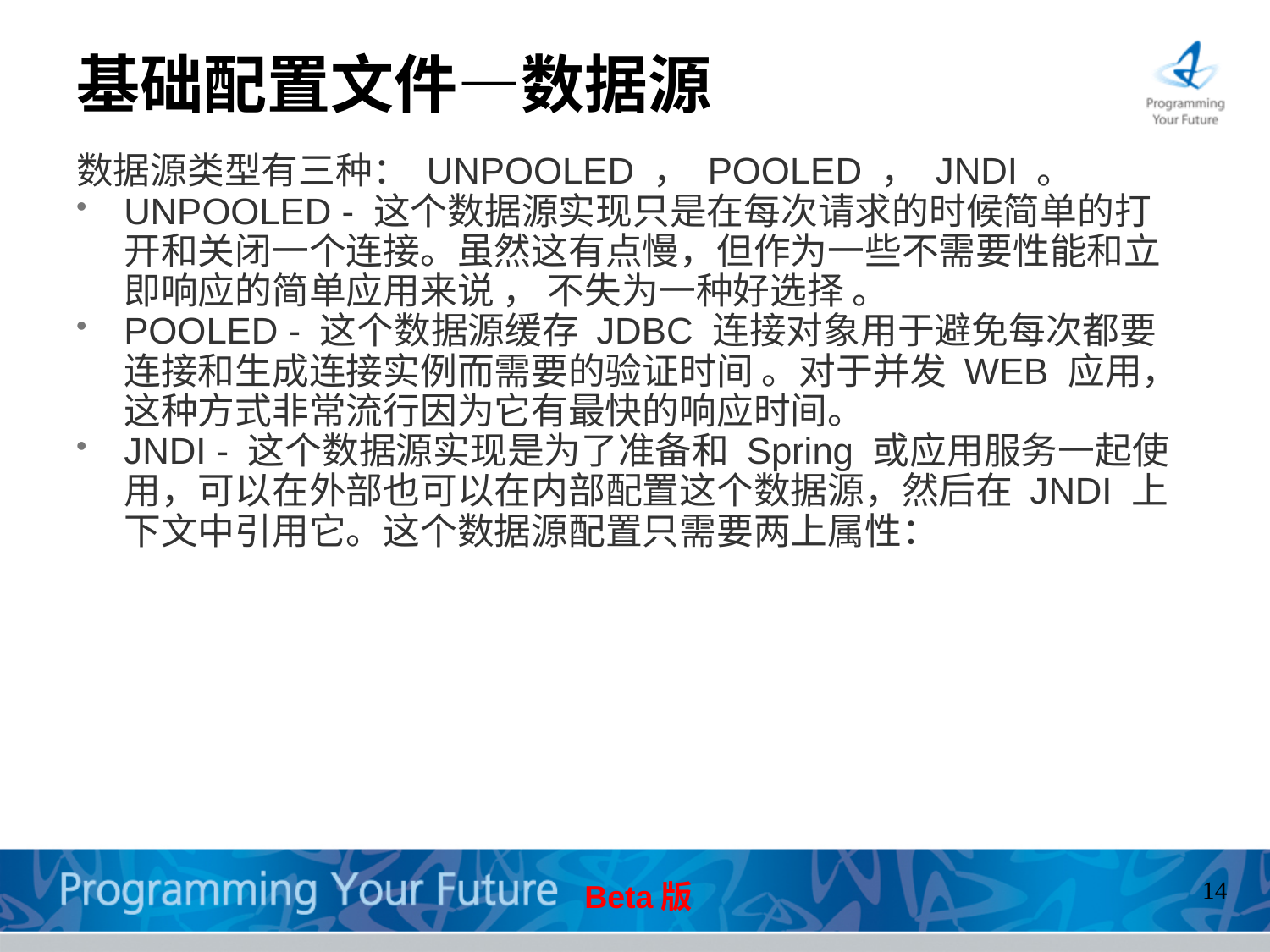

# 基础配置文件—数据源
数据源类型有三种： UNPOOLED ， POOLED ， JNDI 。
UNPOOLED - 这个数据源实现只是在每次请求的时候简单的打开和关闭一个连接。虽然这有点慢，但作为一些不需要性能和立即响应的简单应用来说 ， 不失为一种好选择 。
POOLED - 这个数据源缓存 JDBC 连接对象用于避免每次都要连接和生成连接实例而需要的验证时间 。对于并发 WEB 应用，这种方式非常流行因为它有最快的响应时间。
JNDI - 这个数据源实现是为了准备和 Spring 或应用服务一起使用，可以在外部也可以在内部配置这个数据源，然后在 JNDI 上下文中引用它。这个数据源配置只需要两上属性：